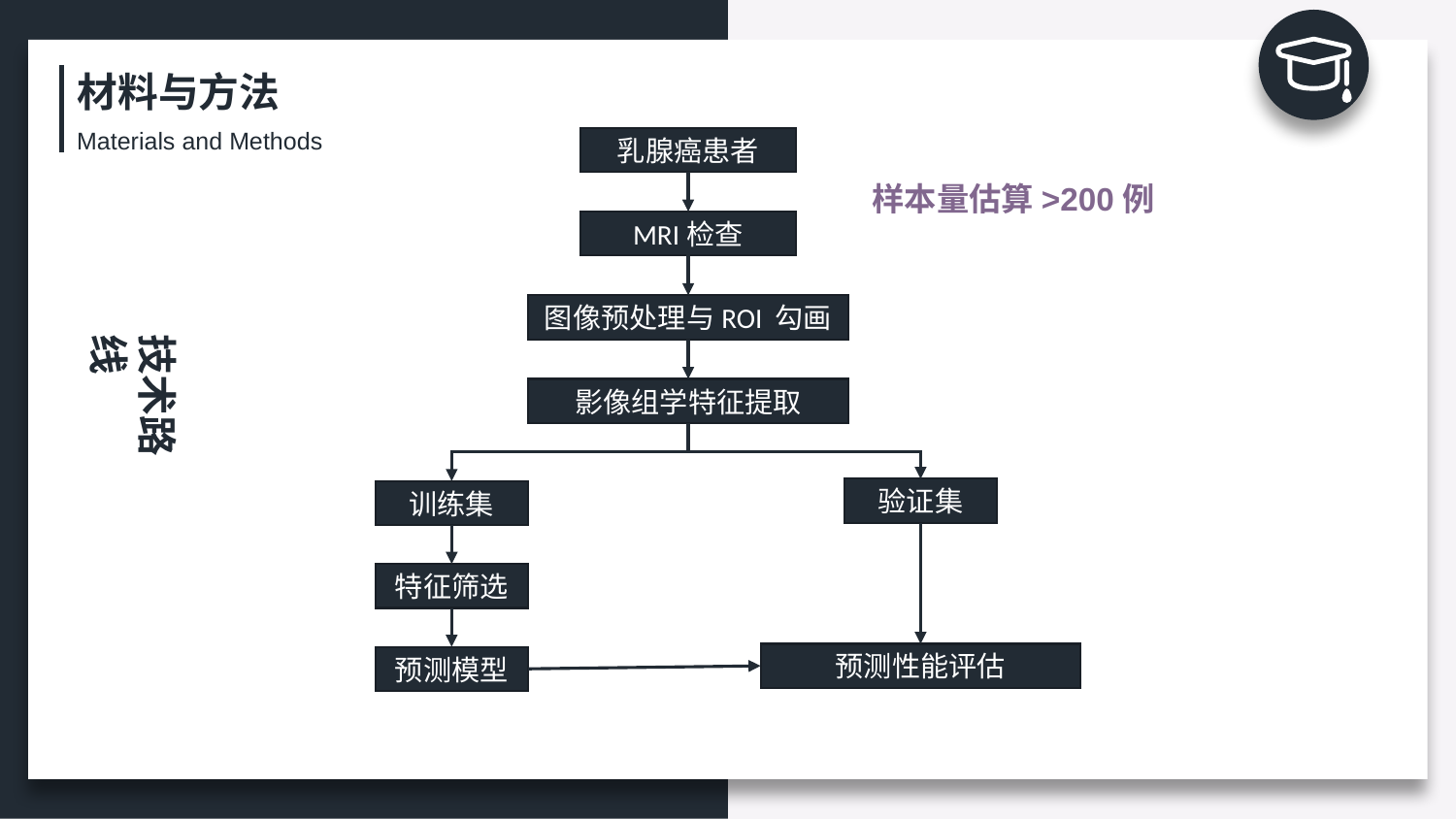

材料与方法
Materials and Methods
乳腺癌患者
MRI检查
图像预处理与ROI 勾画
影像组学特征提取
验证集
预测性能评估
训练集
特征筛选
预测模型
样本量估算>200例

技术路线